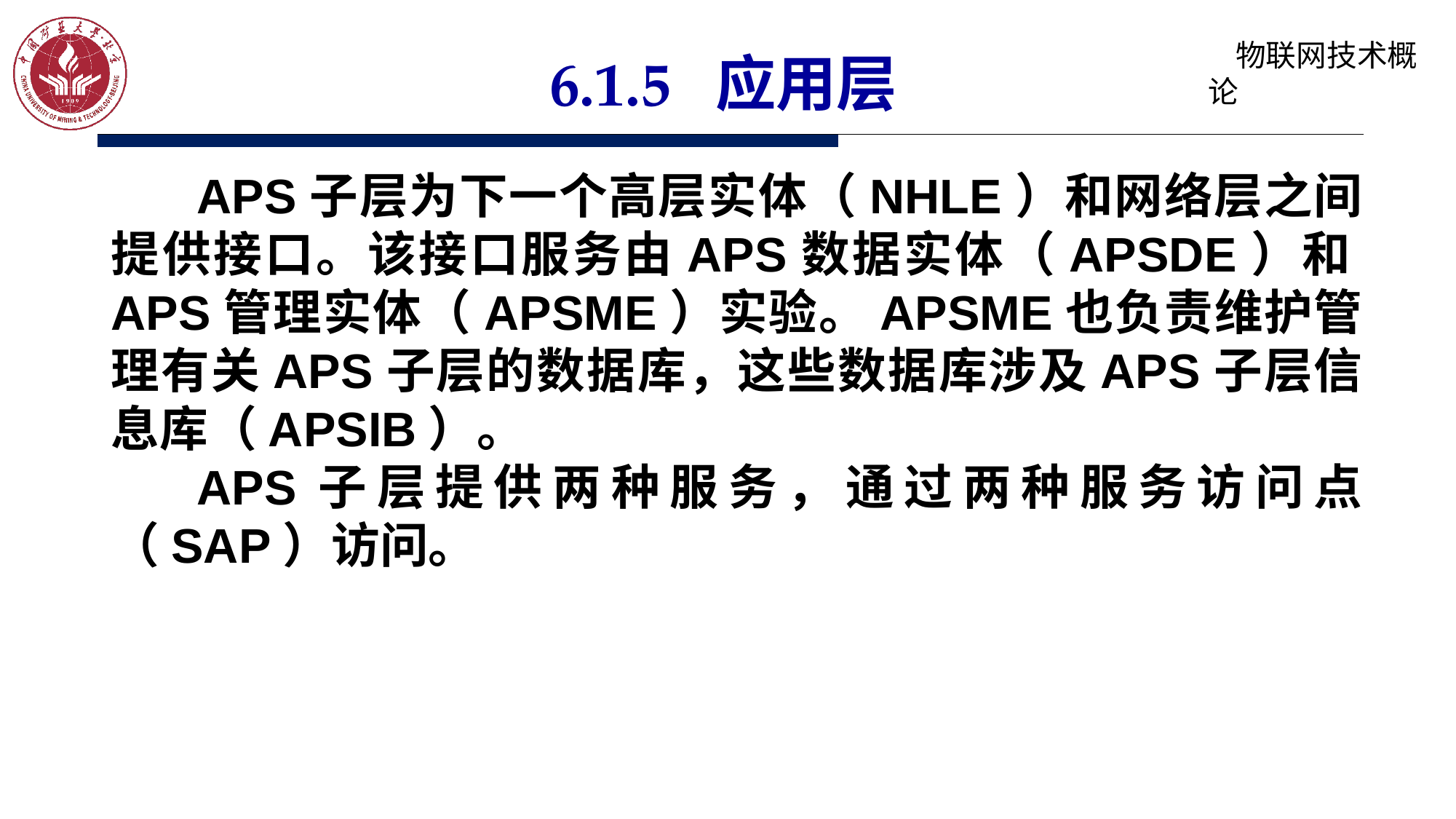

# 6.1.5  应用层
APS子层为下一个高层实体（NHLE）和网络层之间提供接口。该接口服务由APS数据实体（APSDE）和APS管理实体（APSME）实验。APSME也负责维护管理有关APS子层的数据库，这些数据库涉及APS子层信息库（APSIB）。
APS子层提供两种服务，通过两种服务访问点（SAP）访问。